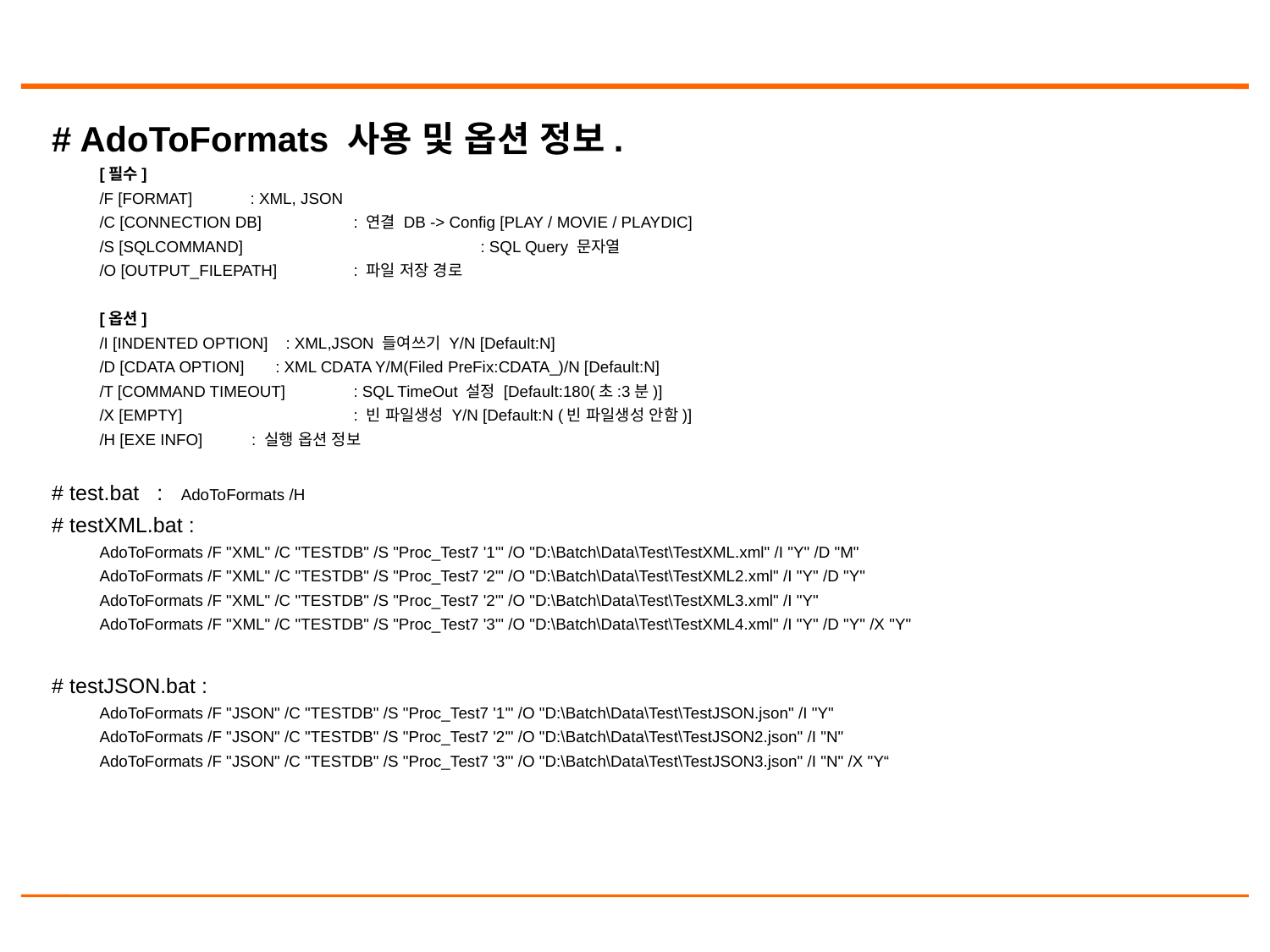

# AdoToFormats 사용 및 옵션 정보.
 	[필수]
	/F [FORMAT]             : XML, JSON
	/C [CONNECTION DB]	: 연결 DB -> Config [PLAY / MOVIE / PLAYDIC]
	/S [SQLCOMMAND]		: SQL Query 문자열
	/O [OUTPUT_FILEPATH]	: 파일 저장 경로

	[옵션]
	/I [INDENTED OPTION]    : XML,JSON 들여쓰기 Y/N [Default:N]
	/D [CDATA OPTION]       : XML CDATA Y/M(Filed PreFix:CDATA_)/N [Default:N]
	/T [COMMAND TIMEOUT]	: SQL TimeOut 설정 [Default:180(초:3분)]
	/X [EMPTY]		: 빈 파일생성 Y/N [Default:N (빈 파일생성 안함)]
	/H [EXE INFO]           : 실행 옵션 정보

# test.bat   :   AdoToFormats /H
# testXML.bat :
	AdoToFormats /F "XML" /C "TESTDB" /S "Proc_Test7 '1'" /O "D:\Batch\Data\Test\TestXML.xml" /I "Y" /D "M"
	AdoToFormats /F "XML" /C "TESTDB" /S "Proc_Test7 '2'" /O "D:\Batch\Data\Test\TestXML2.xml" /I "Y" /D "Y"
	AdoToFormats /F "XML" /C "TESTDB" /S "Proc_Test7 '2'" /O "D:\Batch\Data\Test\TestXML3.xml" /I "Y"
	AdoToFormats /F "XML" /C "TESTDB" /S "Proc_Test7 '3'" /O "D:\Batch\Data\Test\TestXML4.xml" /I "Y" /D "Y" /X "Y"

# testJSON.bat :
	AdoToFormats /F "JSON" /C "TESTDB" /S "Proc_Test7 '1'" /O "D:\Batch\Data\Test\TestJSON.json" /I "Y"
	AdoToFormats /F "JSON" /C "TESTDB" /S "Proc_Test7 '2'" /O "D:\Batch\Data\Test\TestJSON2.json" /I "N"
	AdoToFormats /F "JSON" /C "TESTDB" /S "Proc_Test7 '3'" /O "D:\Batch\Data\Test\TestJSON3.json" /I "N" /X "Y“